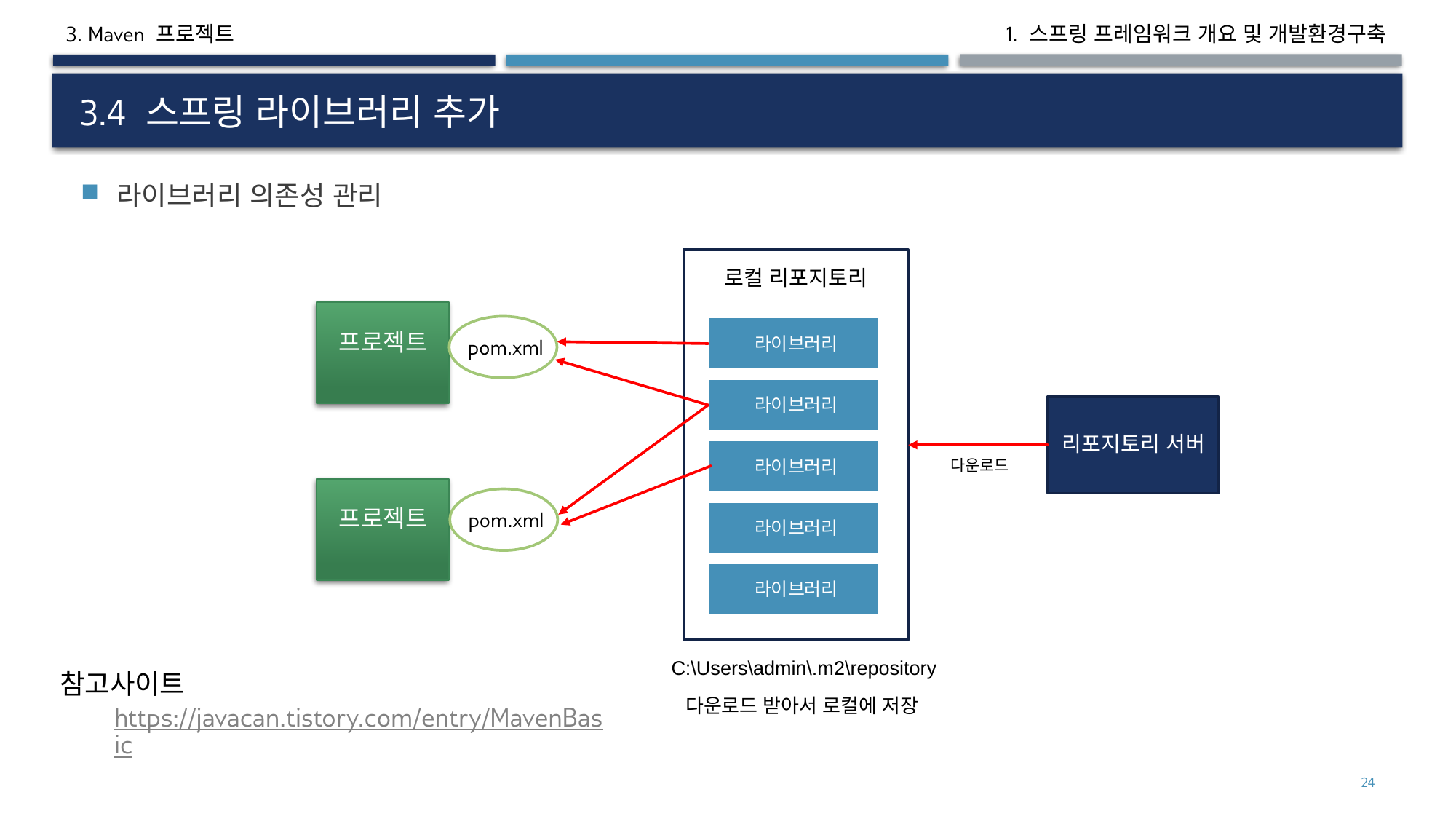

3. Maven 프로젝트
# 3.4 스프링 라이브러리 추가
라이브러리 의존성 관리

로컬 리포지토리

프로젝트

pom.xml

라이브러리

라이브러리

리포지토리 서버

라이브러리
다운로드

프로젝트

pom.xml

라이브러리

라이브러리
C:\Users\admin\.m2\repository
참고사이트
https://javacan.tistory.com/entry/MavenBasic
다운로드 받아서 로컬에 저장
24